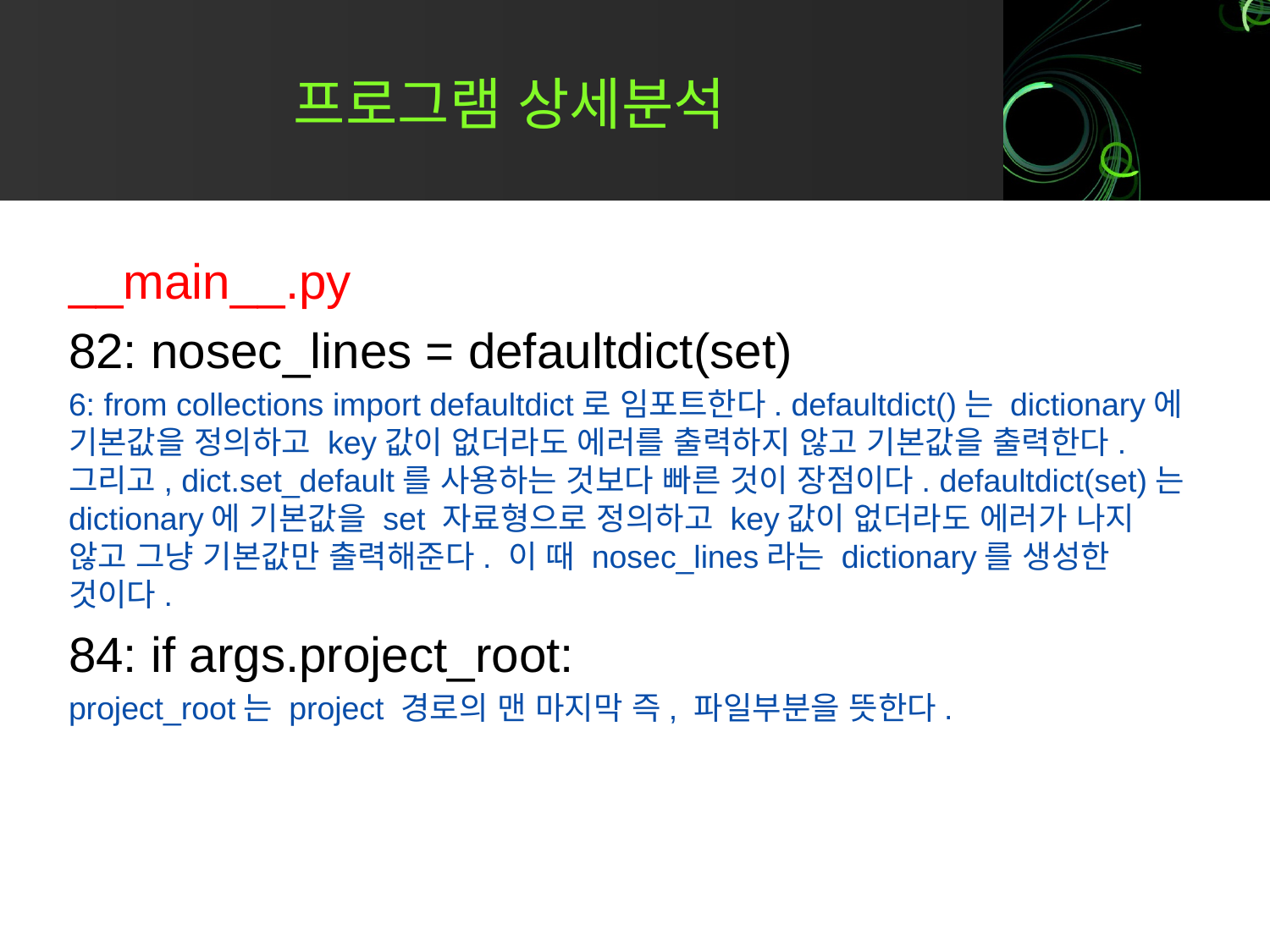

# 프로그램 상세분석

__main__.py
82: nosec_lines = defaultdict(set)
6: from collections import defaultdict로 임포트한다. defaultdict()는 dictionary에 기본값을 정의하고 key값이 없더라도 에러를 출력하지 않고 기본값을 출력한다.그리고, dict.set_default를 사용하는 것보다 빠른 것이 장점이다. defaultdict(set)는 dictionary에 기본값을 set 자료형으로 정의하고 key값이 없더라도 에러가 나지 않고 그냥 기본값만 출력해준다. 이 때 nosec_lines라는 dictionary를 생성한 것이다.
84: if args.project_root:
project_root는 project 경로의 맨 마지막 즉, 파일부분을 뜻한다.